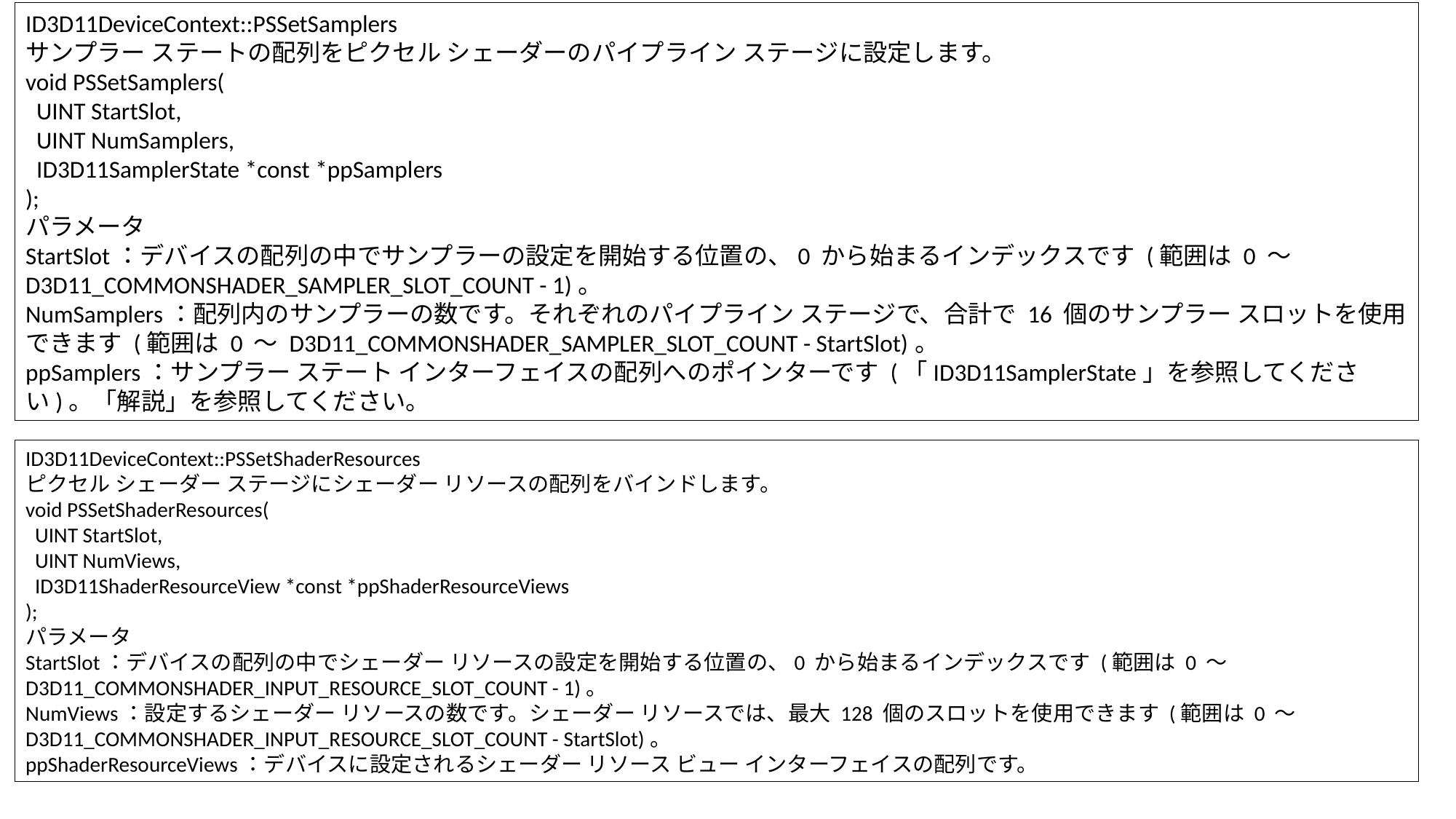

ID3D11DeviceContext::PSSetSamplers
サンプラー ステートの配列をピクセル シェーダーのパイプライン ステージに設定します。
void PSSetSamplers(
  UINT StartSlot,
  UINT NumSamplers,
  ID3D11SamplerState *const *ppSamplers
);
パラメータ
StartSlot：デバイスの配列の中でサンプラーの設定を開始する位置の、0 から始まるインデックスです (範囲は 0 ～ D3D11_COMMONSHADER_SAMPLER_SLOT_COUNT - 1)。
NumSamplers：配列内のサンプラーの数です。それぞれのパイプライン ステージで、合計で 16 個のサンプラー スロットを使用できます (範囲は 0 ～ D3D11_COMMONSHADER_SAMPLER_SLOT_COUNT - StartSlot)。
ppSamplers：サンプラー ステート インターフェイスの配列へのポインターです (「ID3D11SamplerState」を参照してください)。「解説」を参照してください。
ID3D11DeviceContext::PSSetShaderResources
ピクセル シェーダー ステージにシェーダー リソースの配列をバインドします。
void PSSetShaderResources(
  UINT StartSlot,
  UINT NumViews,
  ID3D11ShaderResourceView *const *ppShaderResourceViews
);
パラメータ
StartSlot：デバイスの配列の中でシェーダー リソースの設定を開始する位置の、0 から始まるインデックスです (範囲は 0 ～ D3D11_COMMONSHADER_INPUT_RESOURCE_SLOT_COUNT - 1)。
NumViews：設定するシェーダー リソースの数です。シェーダー リソースでは、最大 128 個のスロットを使用できます (範囲は 0 ～ D3D11_COMMONSHADER_INPUT_RESOURCE_SLOT_COUNT - StartSlot)。
ppShaderResourceViews：デバイスに設定されるシェーダー リソース ビュー インターフェイスの配列です。